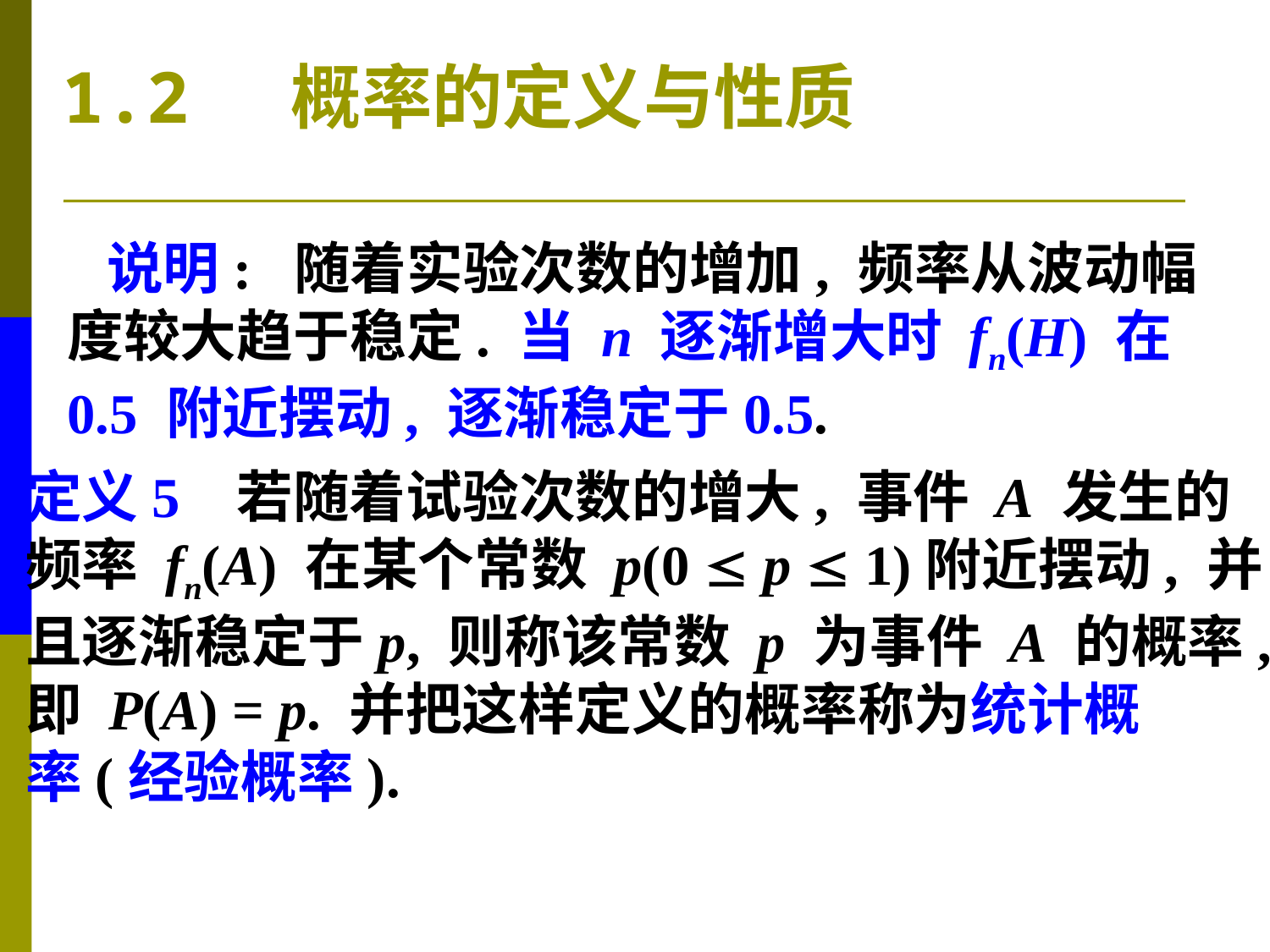

1.2  概率的定义与性质
  说明:  随着实验次数的增加, 频率从波动幅度较大趋于稳定. 当 n 逐渐增大时 fn(H) 在 0.5 附近摆动, 逐渐稳定于0.5.
定义5   若随着试验次数的增大, 事件 A 发生的
频率 fn(A) 在某个常数 p(0 ≤ p ≤ 1)附近摆动, 并
且逐渐稳定于p, 则称该常数 p 为事件 A 的概率,
即 P(A) = p. 并把这样定义的概率称为统计概
率(经验概率).